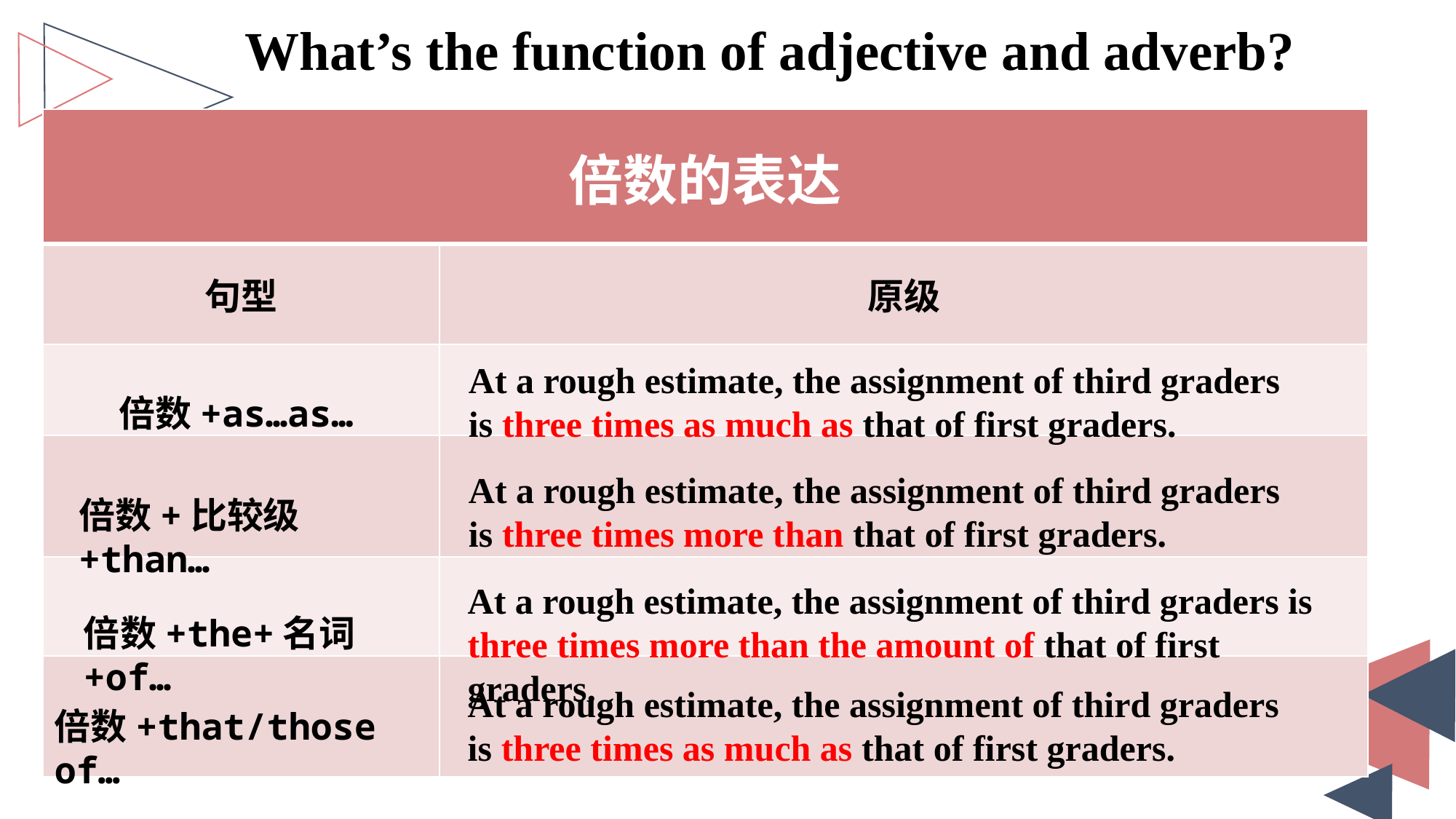

What’s the function of adjective and adverb?
| 倍数的表达 |  |
| --- | --- |
| 句型 | 原级 |
|  |  |
|  |  |
|  |  |
|  |  |
At a rough estimate, the assignment of third graders is three times as much as that of first graders.
倍数+as…as…
At a rough estimate, the assignment of third graders is three times more than that of first graders.
倍数+比较级+than…
At a rough estimate, the assignment of third graders is three times more than the amount of that of first graders.
倍数+the+名词+of…
At a rough estimate, the assignment of third graders is three times as much as that of first graders.
倍数+that/those of…